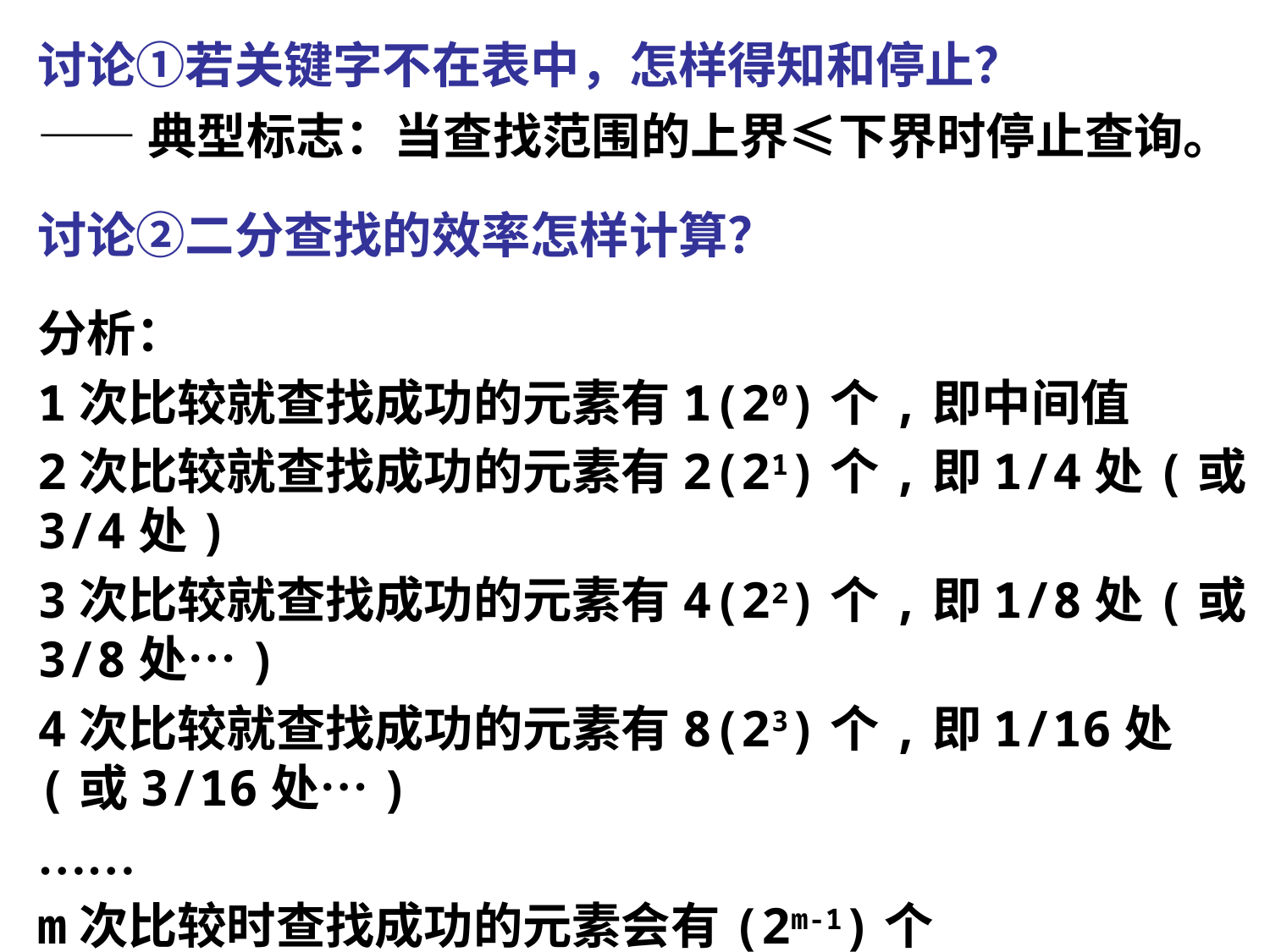

讨论①若关键字不在表中，怎样得知和停止？
——典型标志：当查找范围的上界≤下界时停止查询。
讨论②二分查找的效率怎样计算？
分析：
1次比较就查找成功的元素有1(20)个,即中间值
2次比较就查找成功的元素有2(21)个,即1/4处(或3/4处)
3次比较就查找成功的元素有4(22)个,即1/8处(或3/8处…)
4次比较就查找成功的元素有8(23)个,即1/16处(或3/16处…)
……
m次比较时查找成功的元素会有(2m-1)个